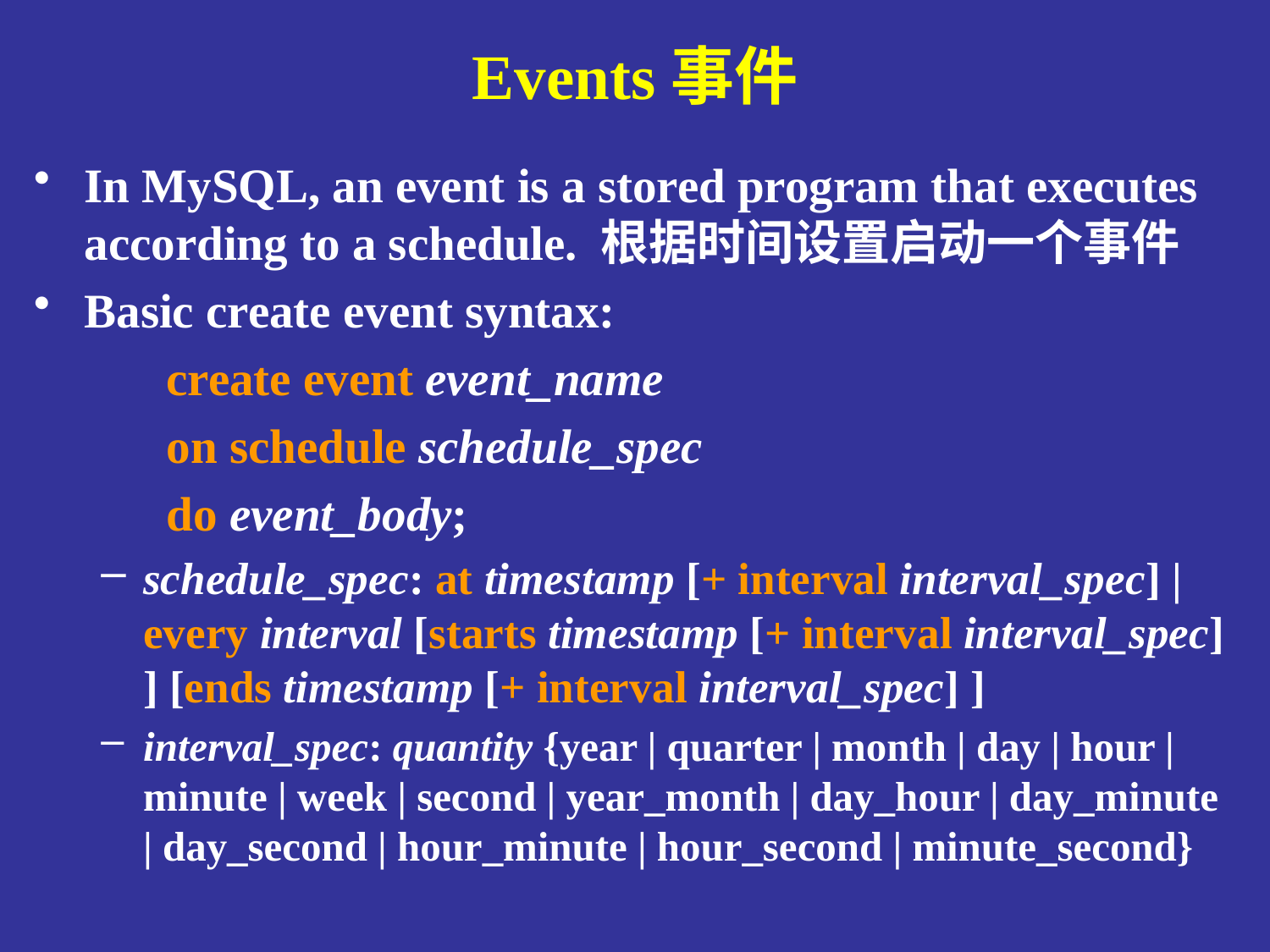

# Events事件
In MySQL, an event is a stored program that executes according to a schedule. 根据时间设置启动一个事件
Basic create event syntax:
           create event event_name
           on schedule schedule_spec
           do event_body;
schedule_spec: at timestamp [+ interval interval_spec] | every interval [starts timestamp [+ interval interval_spec] ] [ends timestamp [+ interval interval_spec] ]
interval_spec: quantity {year | quarter | month | day | hour | minute | week | second | year_month | day_hour | day_minute | day_second | hour_minute | hour_second | minute_second}